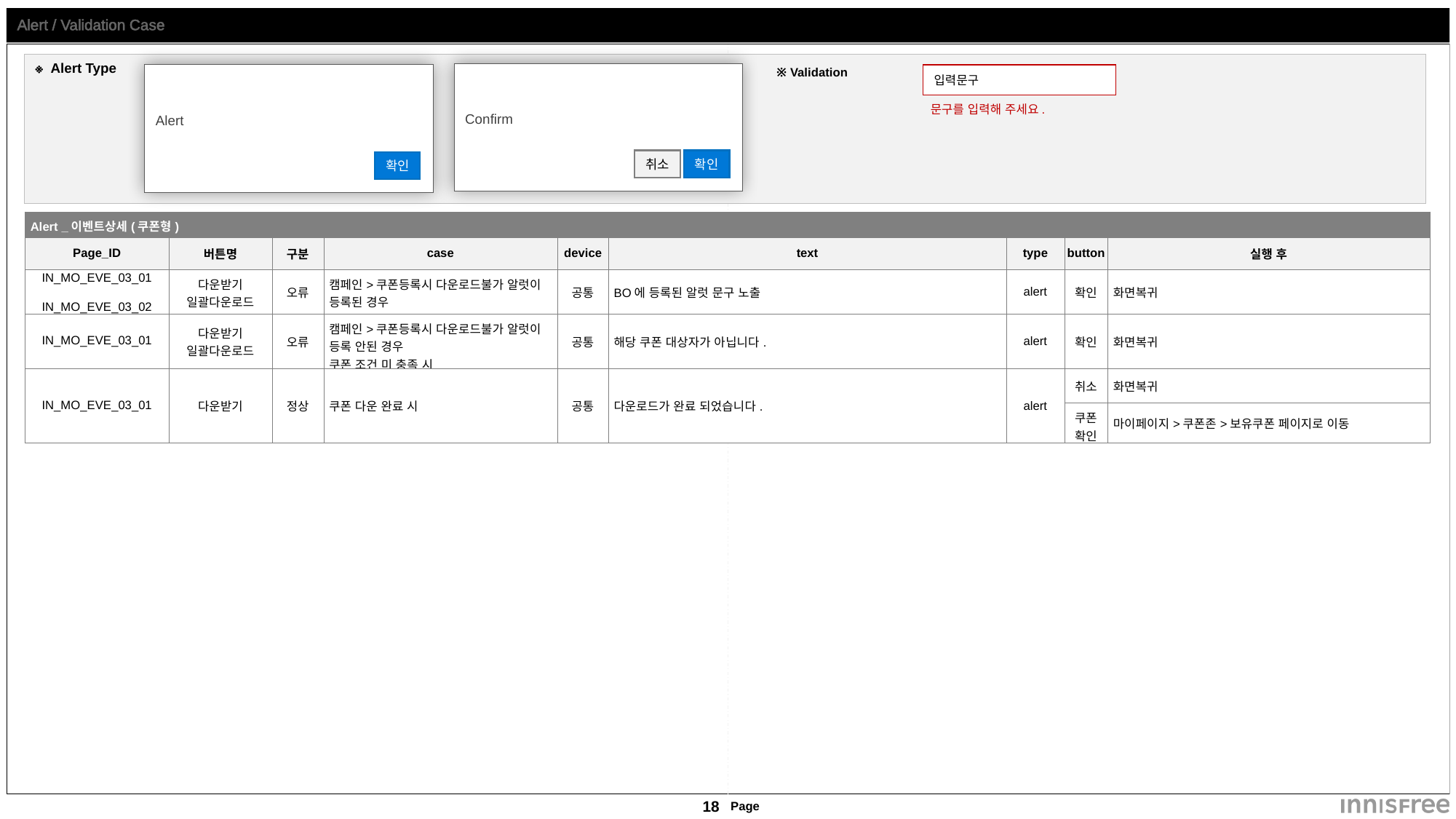

# Alert / Validation Case
※ Alert Type
※ Validation

Confirm
취소
확인

Alert
확인
입력문구
문구를 입력해 주세요.
| Alert \_이벤트상세(쿠폰형) |  |  |  |  |  |  |  |  |
| --- | --- | --- | --- | --- | --- | --- | --- | --- |
| Page\_ID | 버튼명 | 구분 | case | device | text | type | button | 실행 후 |
| IN\_MO\_EVE\_03\_01 IN\_MO\_EVE\_03\_02 | 다운받기 일괄다운로드 | 오류 | 캠페인>쿠폰등록시 다운로드불가 알럿이 등록된 경우 | 공통 | BO에 등록된 알럿 문구 노출 | alert | 확인 | 화면복귀 |
| IN\_MO\_EVE\_03\_01 | 다운받기 일괄다운로드 | 오류 | 캠페인>쿠폰등록시 다운로드불가 알럿이 등록 안된 경우 쿠폰 조건 미 충족 시 | 공통 | 해당 쿠폰 대상자가 아닙니다. | alert | 확인 | 화면복귀 |
| IN\_MO\_EVE\_03\_01 | 다운받기 | 정상 | 쿠폰 다운 완료 시 | 공통 | 다운로드가 완료 되었습니다. | alert | 취소 | 화면복귀 |
|  |  |  |  |  |  |  | 쿠폰확인 | 마이페이지>쿠폰존>보유쿠폰 페이지로 이동 |